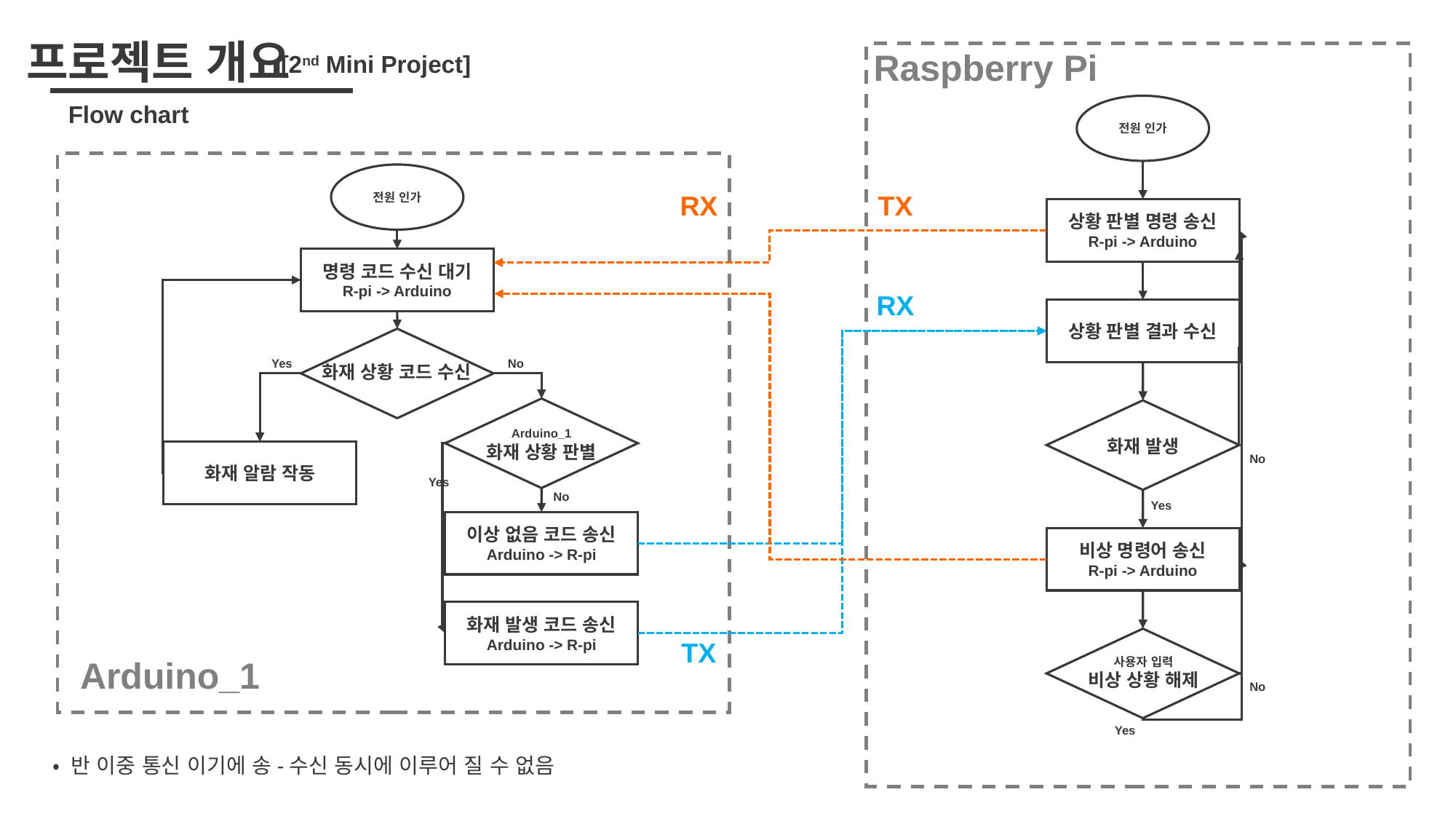

프로젝트 개요
Raspberry Pi
if
[2nd Mini Project]
Flow chart
전원 인가
if
전원 인가
RX
TX
상황 판별 명령 송신
R-pi -> Arduino
명령 코드 수신 대기
R-pi -> Arduino
RX
상황 판별 결과 수신

화재 상황 코드 수신
Yes
No

Arduino_1
화재 상황 판별
화재 발생
No
화재 알람 작동
Yes
No
Yes
이상 없음 코드 송신
Arduino -> R-pi
비상 명령어 송신
R-pi -> Arduino
화재 발생 코드 송신
Arduino -> R-pi

TX
사용자 입력
비상 상황 해제
Arduino_1
No
Yes
• 반 이중 통신 이기에 송-수신 동시에 이루어 질 수 없음